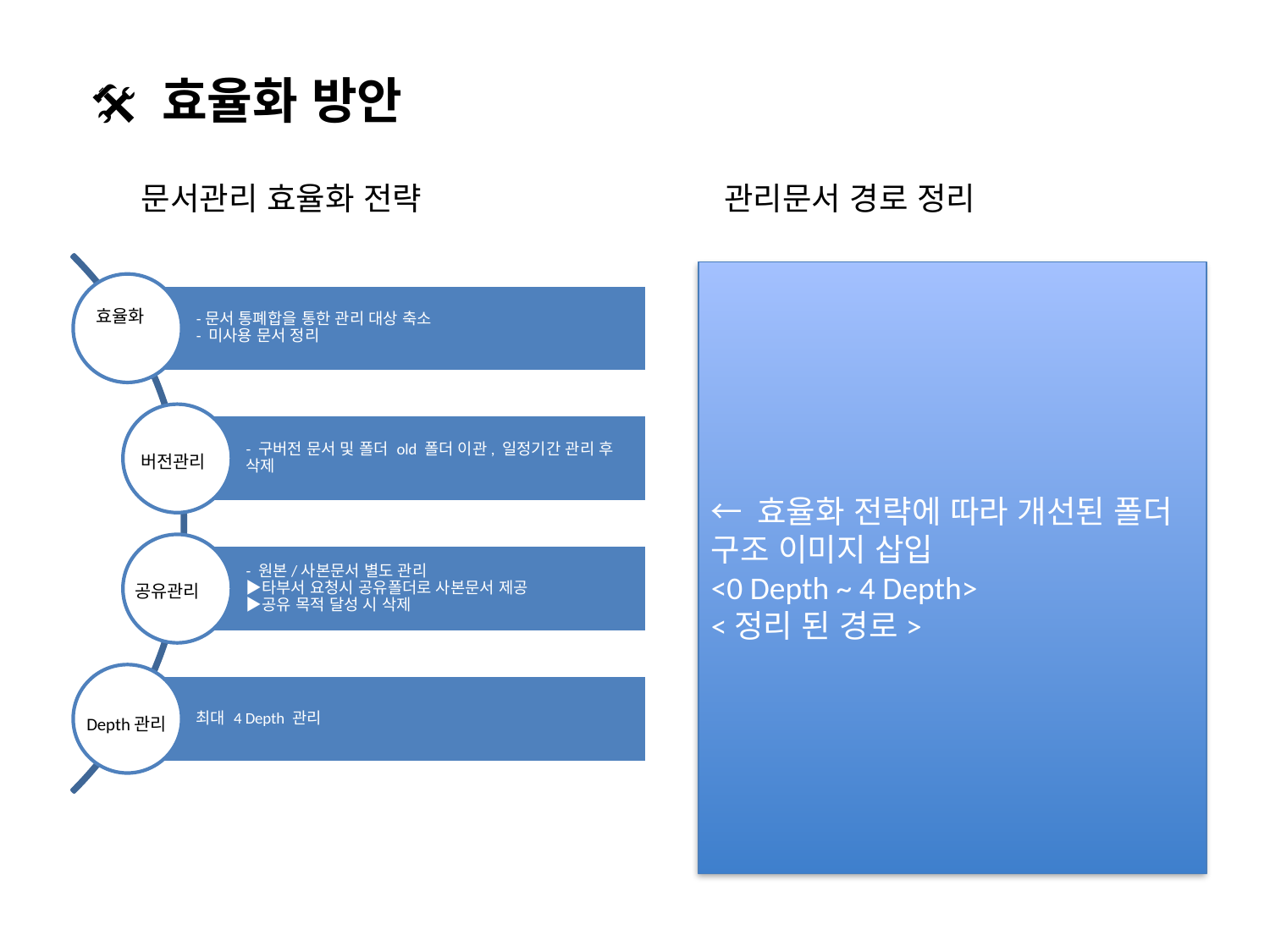

🛠️ 효율화 방안
문서관리 효율화 전략
관리문서 경로 정리
-문서 통폐합을 통한 관리 대상 축소
- 미사용 문서 정리
- 구버전 문서 및 폴더 old 폴더 이관, 일정기간 관리 후 삭제
- 원본/사본문서 별도 관리
▶타부서 요청시 공유폴더로 사본문서 제공
▶공유 목적 달성 시 삭제
최대 4 Depth 관리
← 효율화 전략에 따라 개선된 폴더 구조 이미지 삽입
<0 Depth ~ 4 Depth>
<정리 된 경로>
효율화
버전관리
공유관리
Depth관리